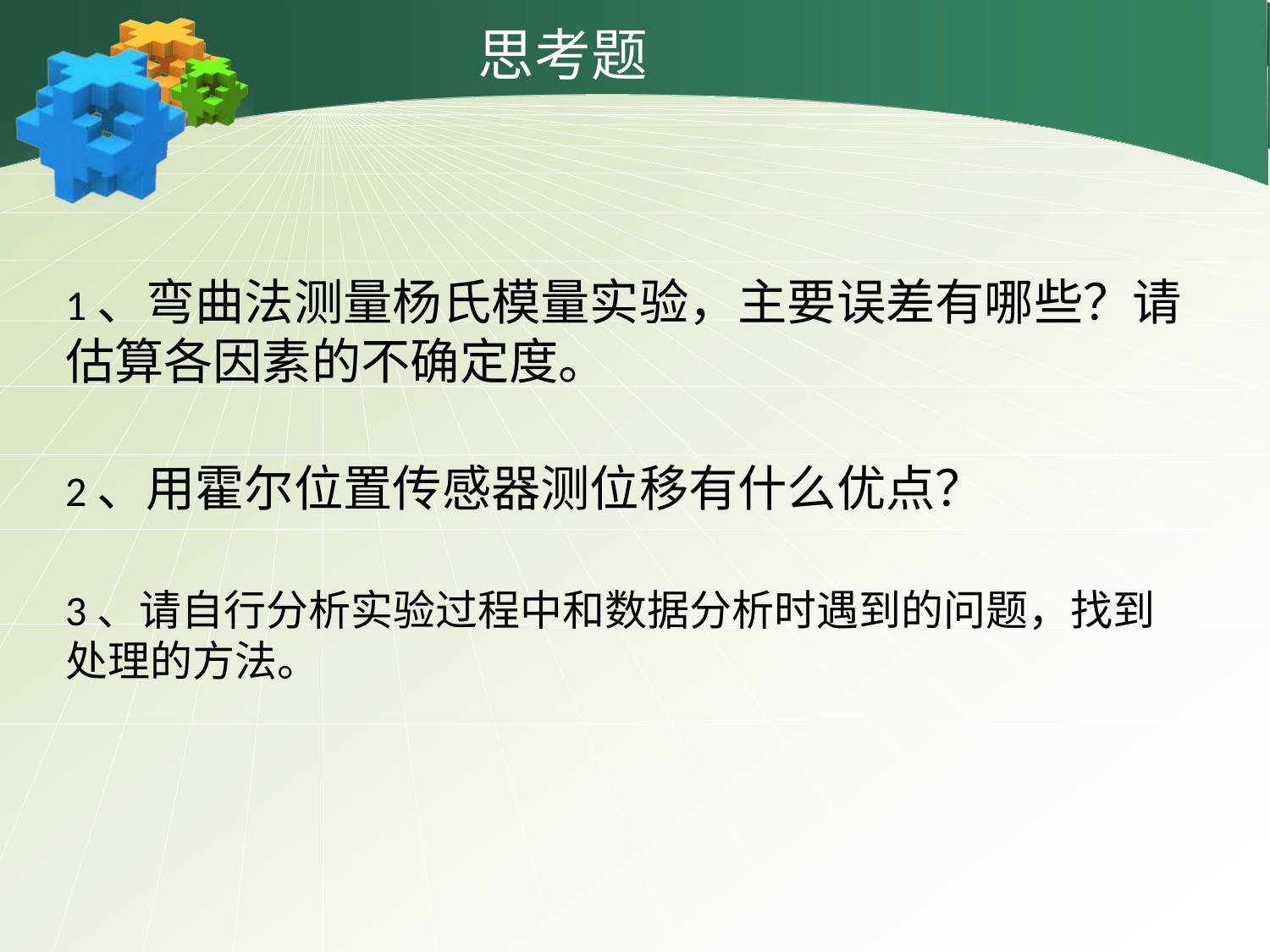

思考题

1、弯曲法测量杨氏模量实验，主要误差有哪些？请估算各因素的不确定度。

2、用霍尔位置传感器测位移有什么优点？

3、请自行分析实验过程中和数据分析时遇到的问题，找到处理的方法。